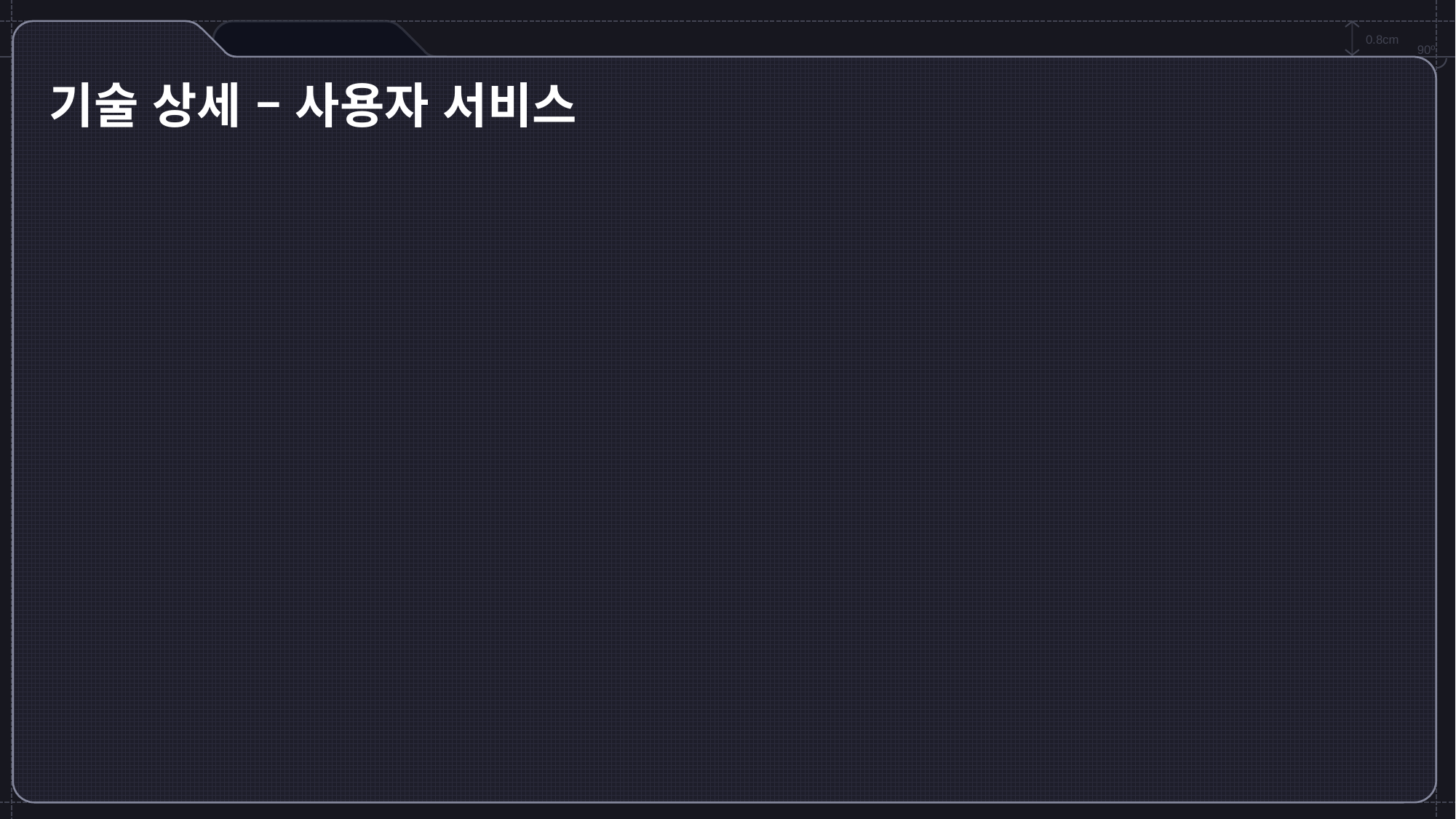

0.8cm
90º

기술 상세 – 사용자 서비스